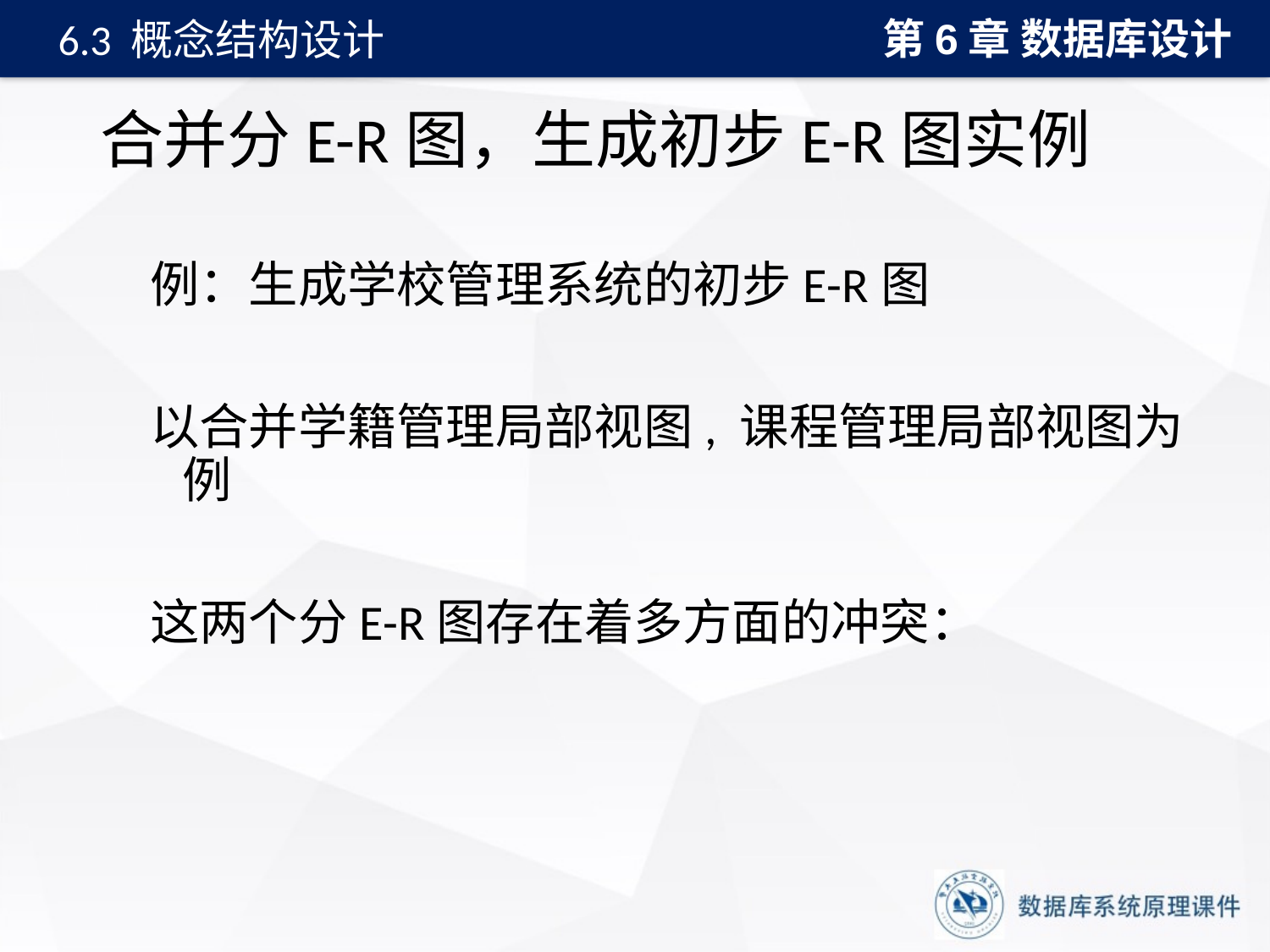

第6章 数据库设计
6.3 概念结构设计
# 合并分E-R图，生成初步E-R图实例
例：生成学校管理系统的初步E-R图

以合并学籍管理局部视图, 课程管理局部视图为例

这两个分E-R图存在着多方面的冲突：